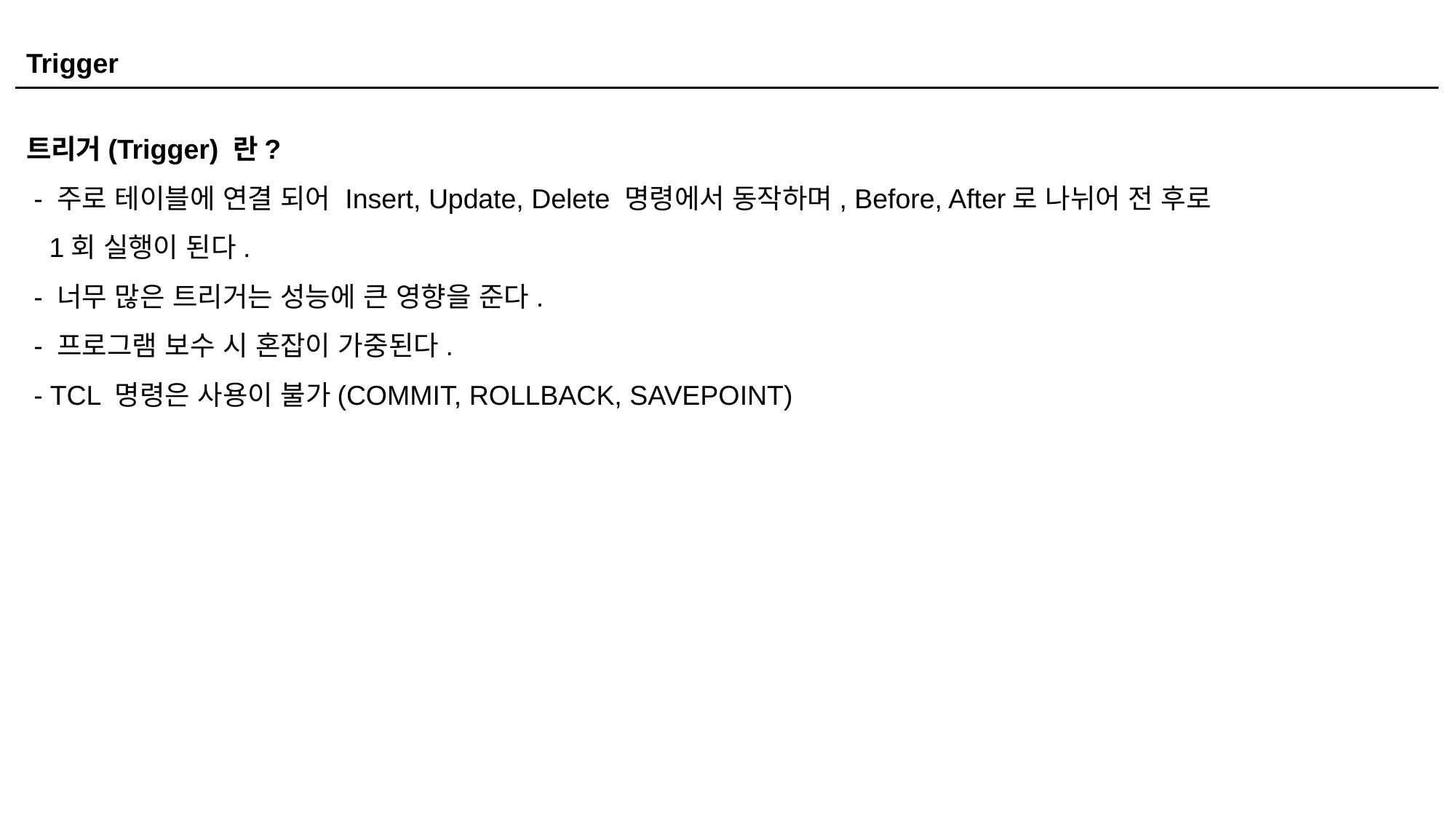

Trigger
트리거(Trigger) 란?
 - 주로 테이블에 연결 되어 Insert, Update, Delete 명령에서 동작하며, Before, After로 나뉘어 전 후로
   1회 실행이 된다.
 - 너무 많은 트리거는 성능에 큰 영향을 준다.
 - 프로그램 보수 시 혼잡이 가중된다.
 - TCL 명령은 사용이 불가(COMMIT, ROLLBACK, SAVEPOINT)